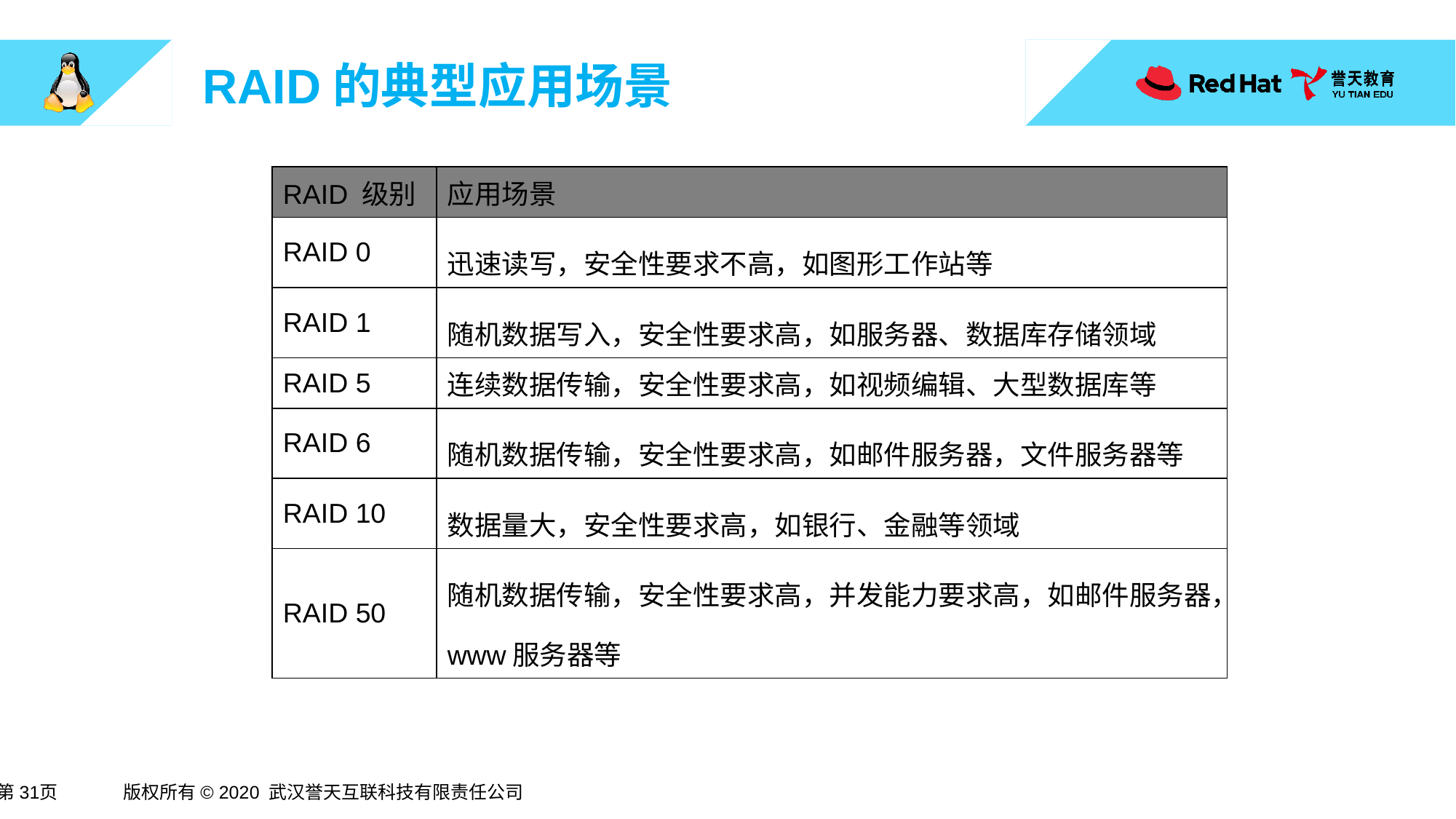

# RAID的典型应用场景
| RAID 级别 | 应用场景 |
| --- | --- |
| RAID 0 | 迅速读写，安全性要求不高，如图形工作站等 |
| RAID 1 | 随机数据写入，安全性要求高，如服务器、数据库存储领域 |
| RAID 5 | 连续数据传输，安全性要求高，如视频编辑、大型数据库等 |
| RAID 6 | 随机数据传输，安全性要求高，如邮件服务器，文件服务器等 |
| RAID 10 | 数据量大，安全性要求高，如银行、金融等领域 |
| RAID 50 | 随机数据传输，安全性要求高，并发能力要求高，如邮件服务器，www服务器等 |